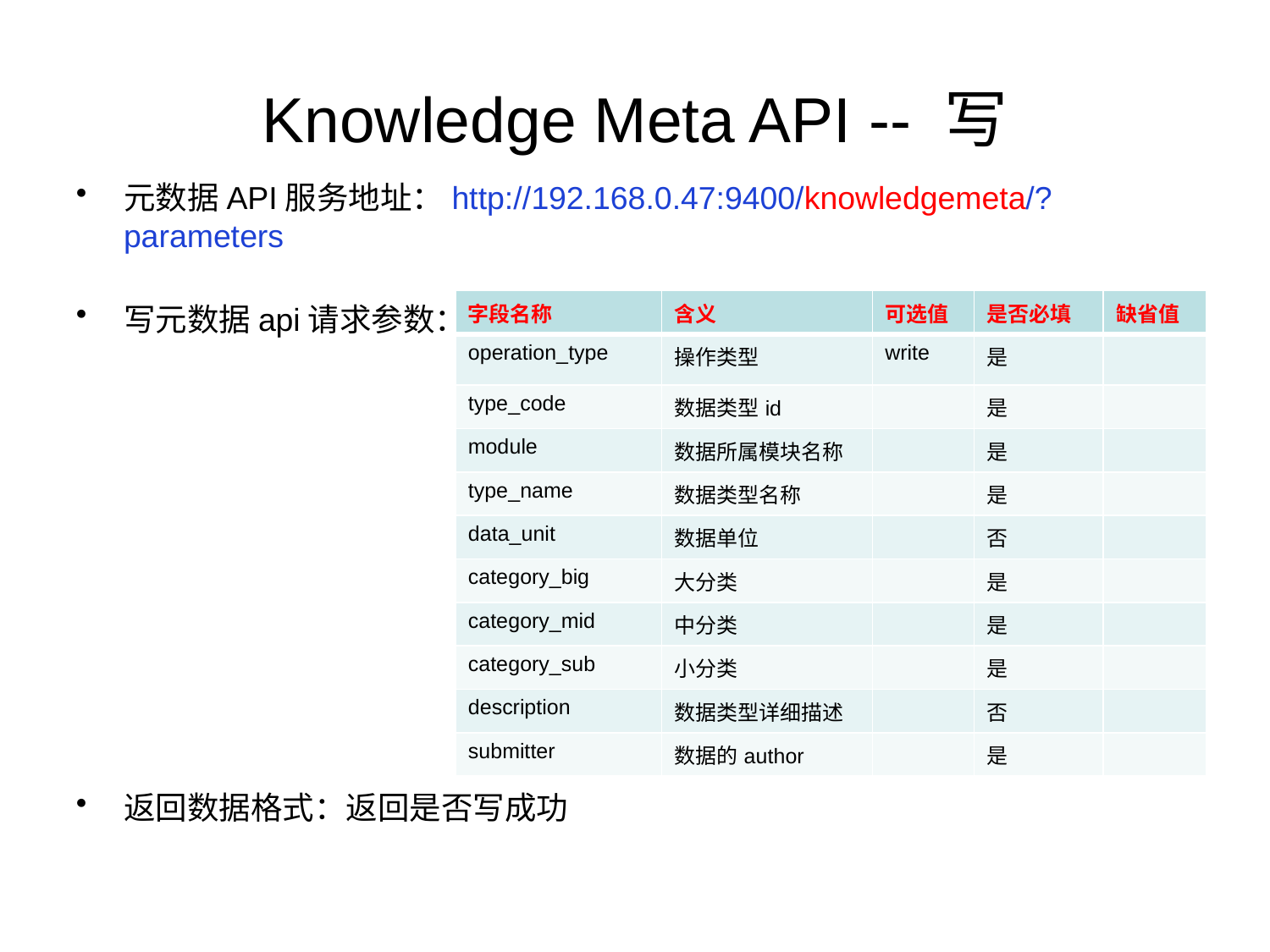

# Knowledge Meta API -- 写
元数据API服务地址：http://192.168.0.47:9400/knowledgemeta/?parameters

写元数据api请求参数：

返回数据格式：返回是否写成功
| 字段名称 | 含义 | 可选值 | 是否必填 | 缺省值 |
| --- | --- | --- | --- | --- |
| operation\_type | 操作类型 | write | 是 |  |
| type\_code | 数据类型id |  | 是 |  |
| module | 数据所属模块名称 |  | 是 |  |
| type\_name | 数据类型名称 |  | 是 |  |
| data\_unit | 数据单位 |  | 否 |  |
| category\_big | 大分类 |  | 是 |  |
| category\_mid | 中分类 |  | 是 |  |
| category\_sub | 小分类 |  | 是 |  |
| description | 数据类型详细描述 |  | 否 |  |
| submitter | 数据的author |  | 是 |  |